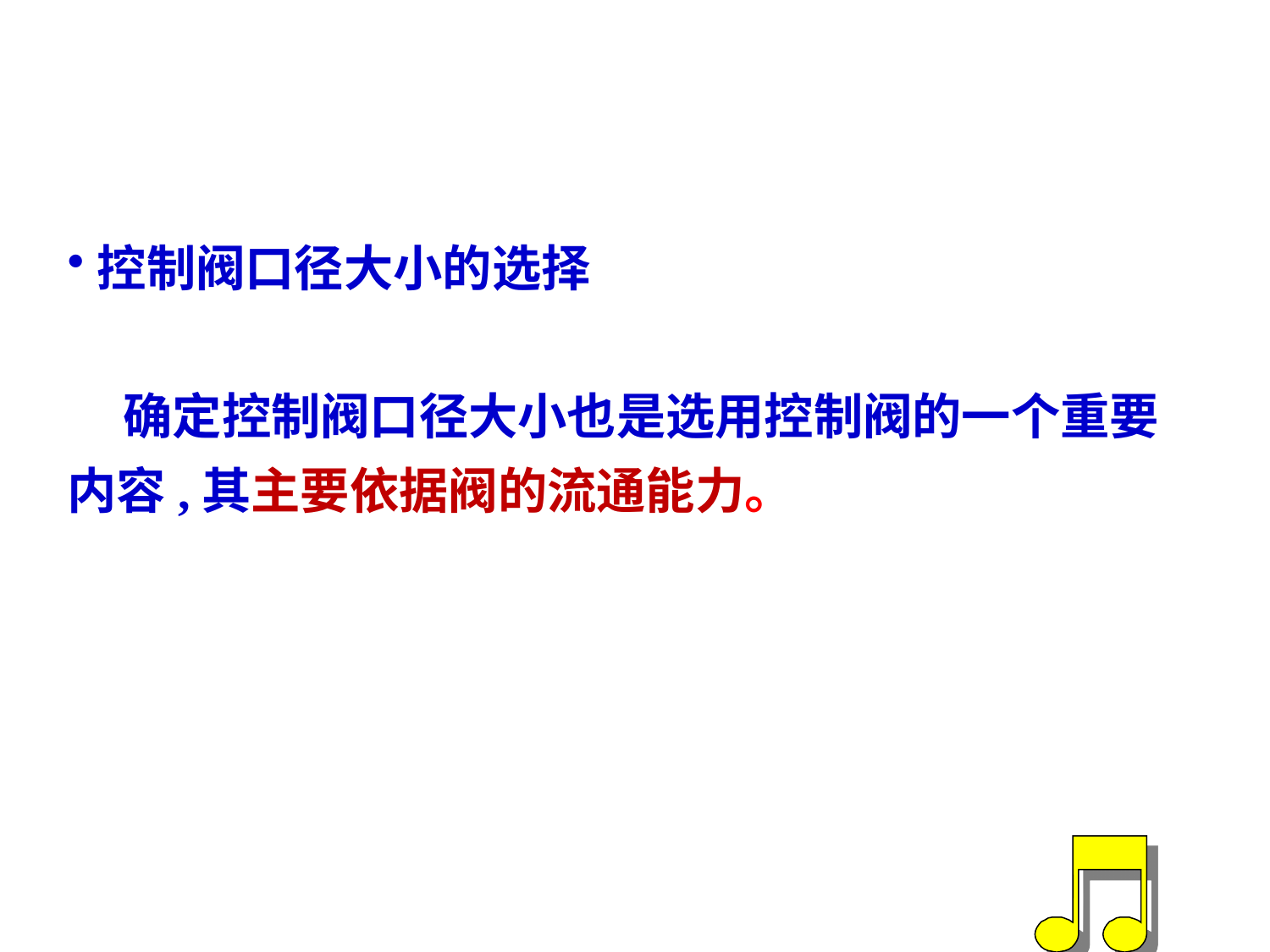

控制阀口径大小的选择

    确定控制阀口径大小也是选用控制阀的一个重要内容,其主要依据阀的流通能力。